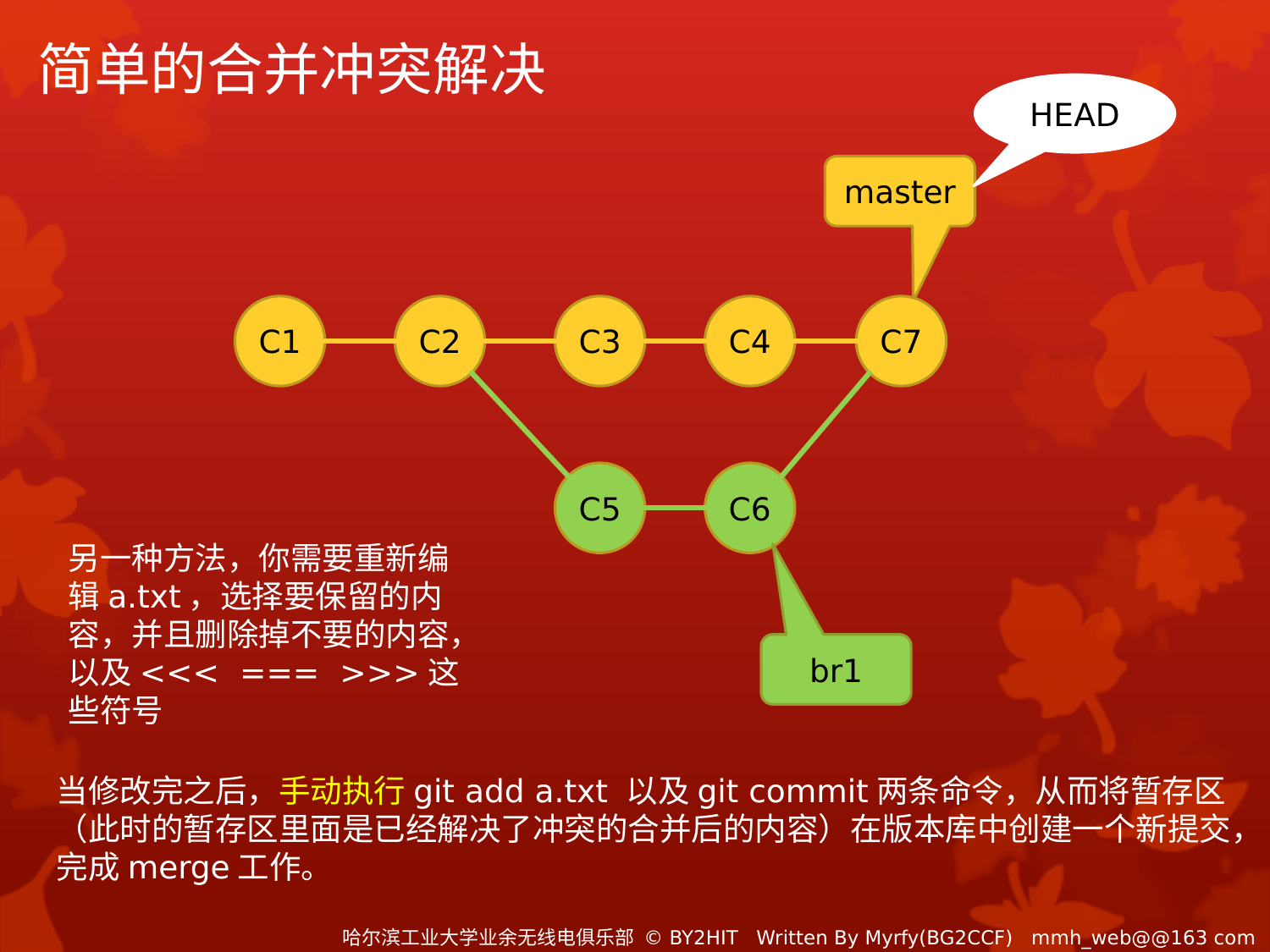

# 简单的合并冲突解决
HEAD
master
C1
C2
C3
C4
C7
C5
C6
另一种方法，你需要重新编辑a.txt，选择要保留的内容，并且删除掉不要的内容，以及<<<  ===  >>>这些符号
br1
当修改完之后，手动执行git add a.txt 以及git commit两条命令，从而将暂存区（此时的暂存区里面是已经解决了冲突的合并后的内容）在版本库中创建一个新提交，完成merge工作。